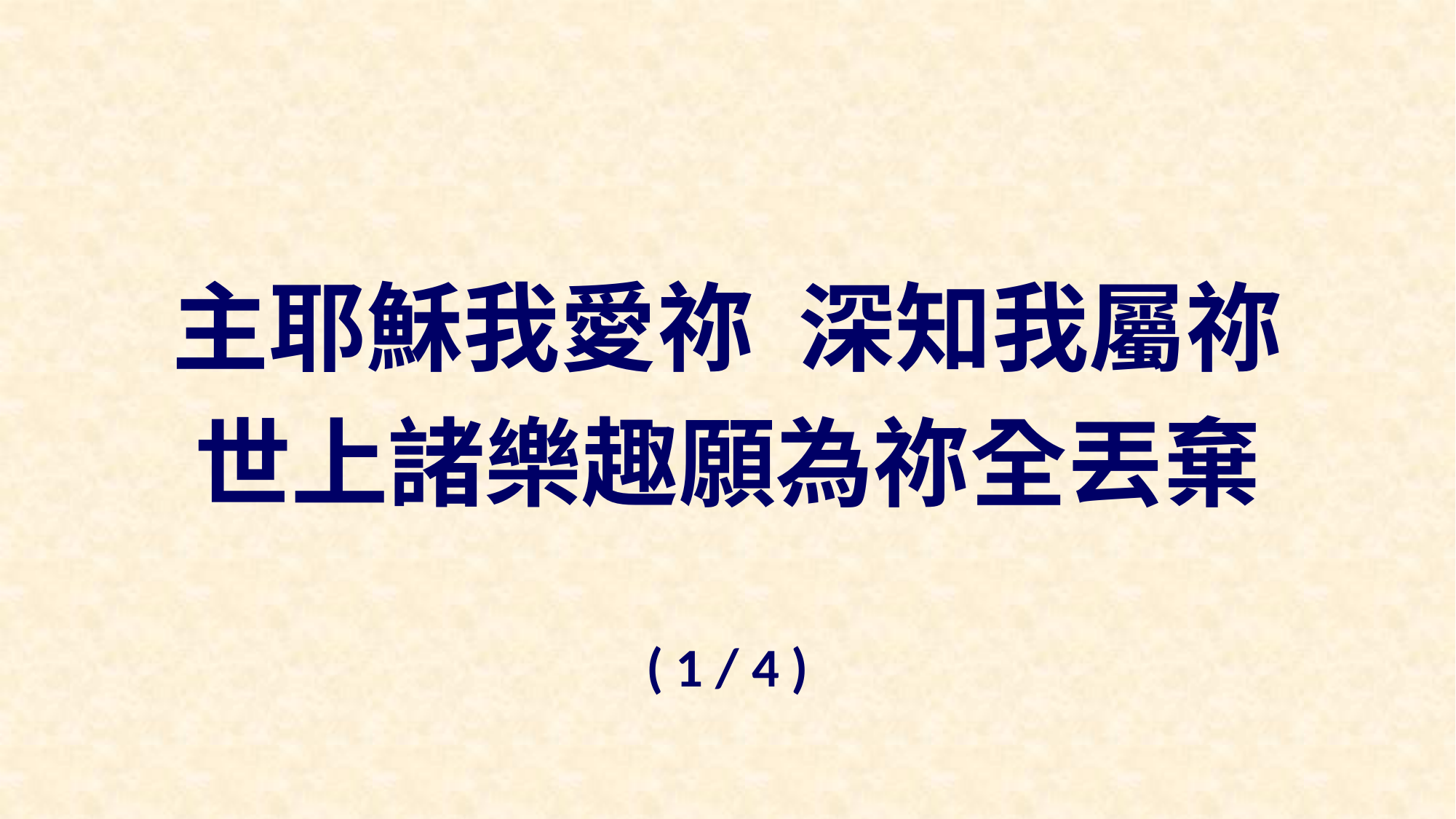

主耶穌我愛祢  深知我屬祢
世上諸樂趣願為祢全丟棄
( 1 / 4 )